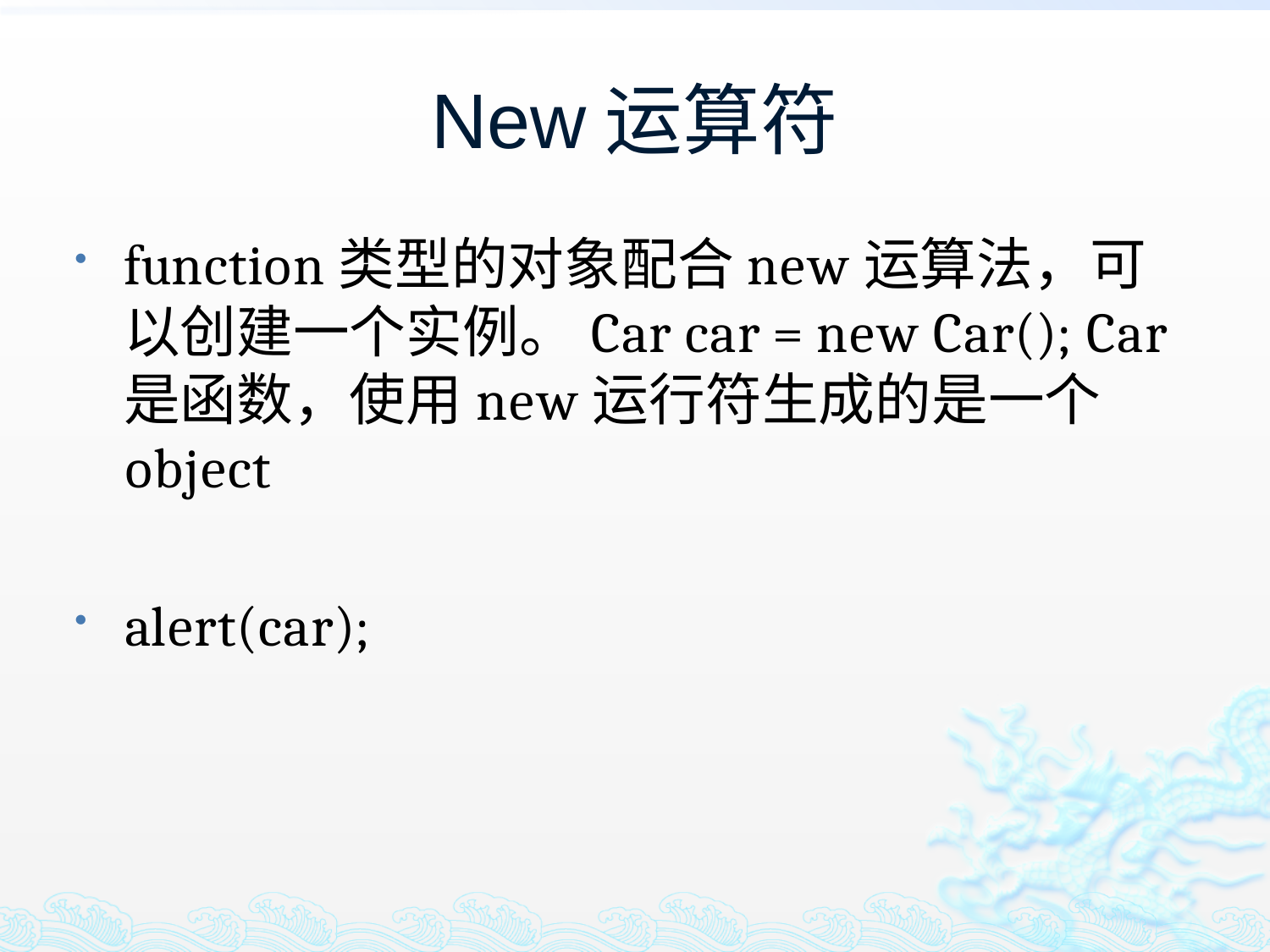

# New运算符
function类型的对象配合new运算法，可以创建一个实例。Car car = new Car(); Car是函数，使用new运行符生成的是一个object

alert(car);